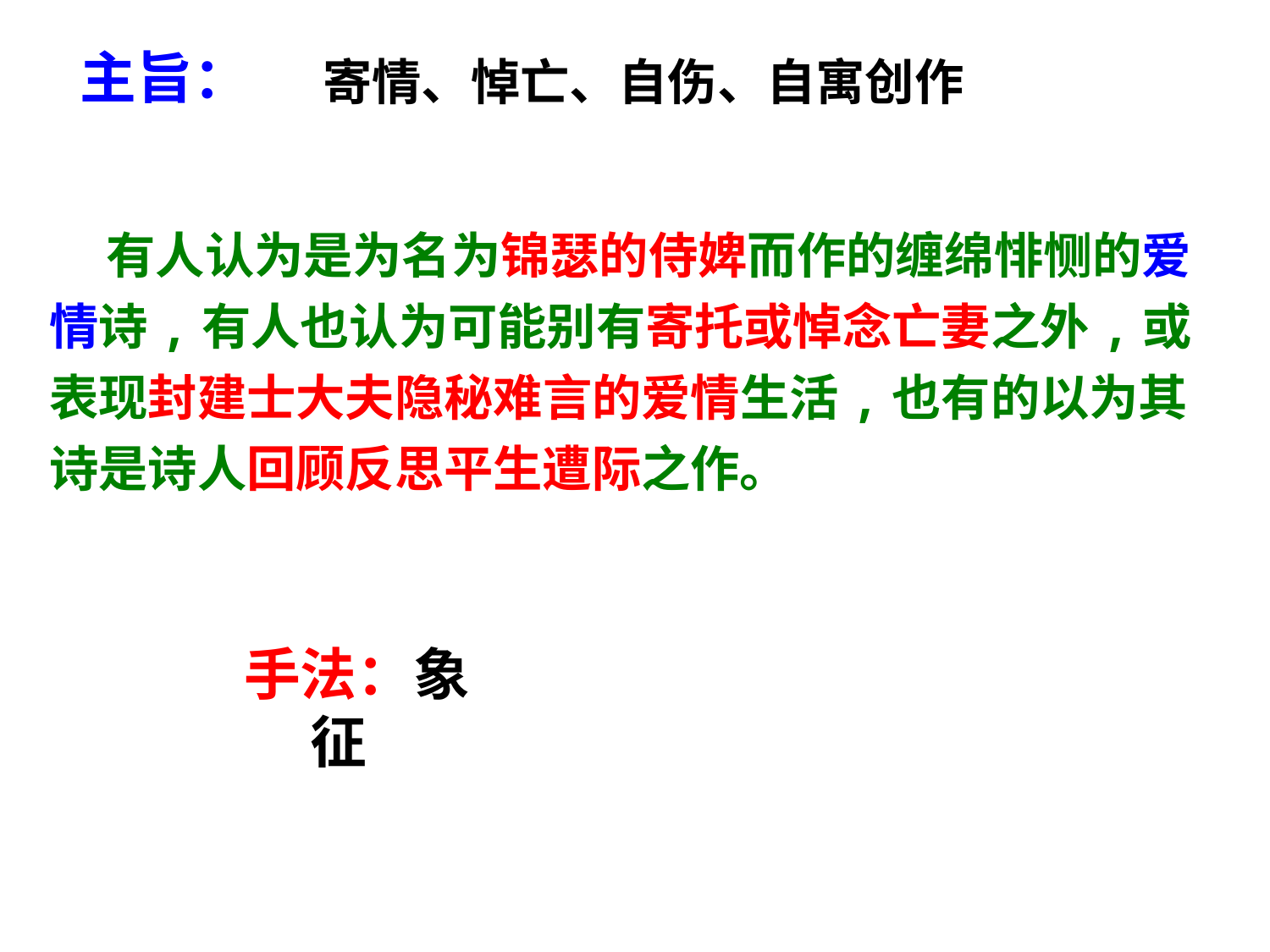

主旨：
寄情、悼亡、自伤、自寓创作
    有人认为是为名为锦瑟的侍婢而作的缠绵悱恻的爱情诗,有人也认为可能别有寄托或悼念亡妻之外,或表现封建士大夫隐秘难言的爱情生活,也有的以为其诗是诗人回顾反思平生遭际之作。
手法：象征